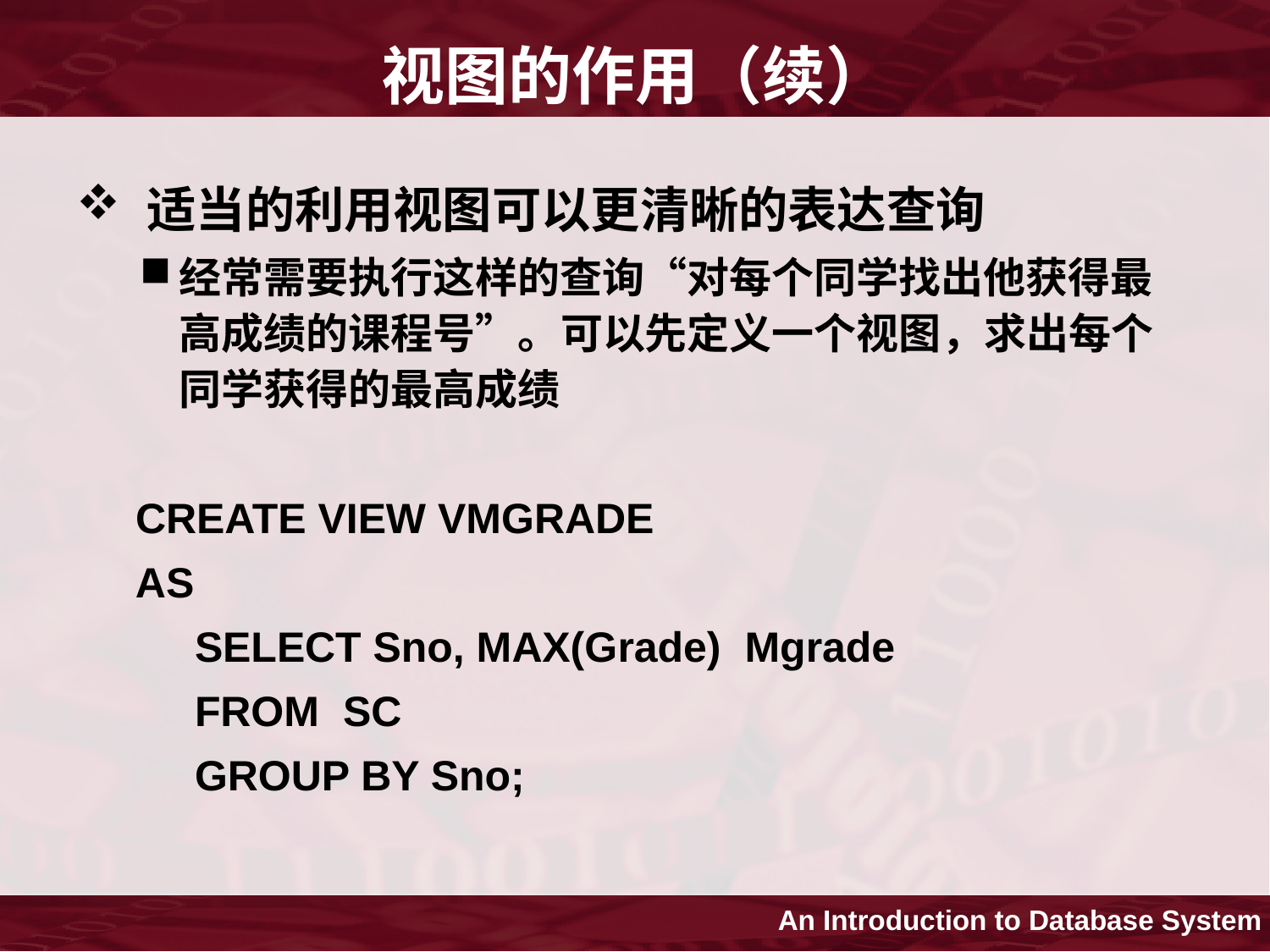

# 视图的作用（续）
 适当的利用视图可以更清晰的表达查询
经常需要执行这样的查询“对每个同学找出他获得最高成绩的课程号”。可以先定义一个视图，求出每个同学获得的最高成绩

	 CREATE VIEW VMGRADE
     AS
          SELECT Sno, MAX(Grade)  Mgrade
          FROM  SC
          GROUP BY Sno;